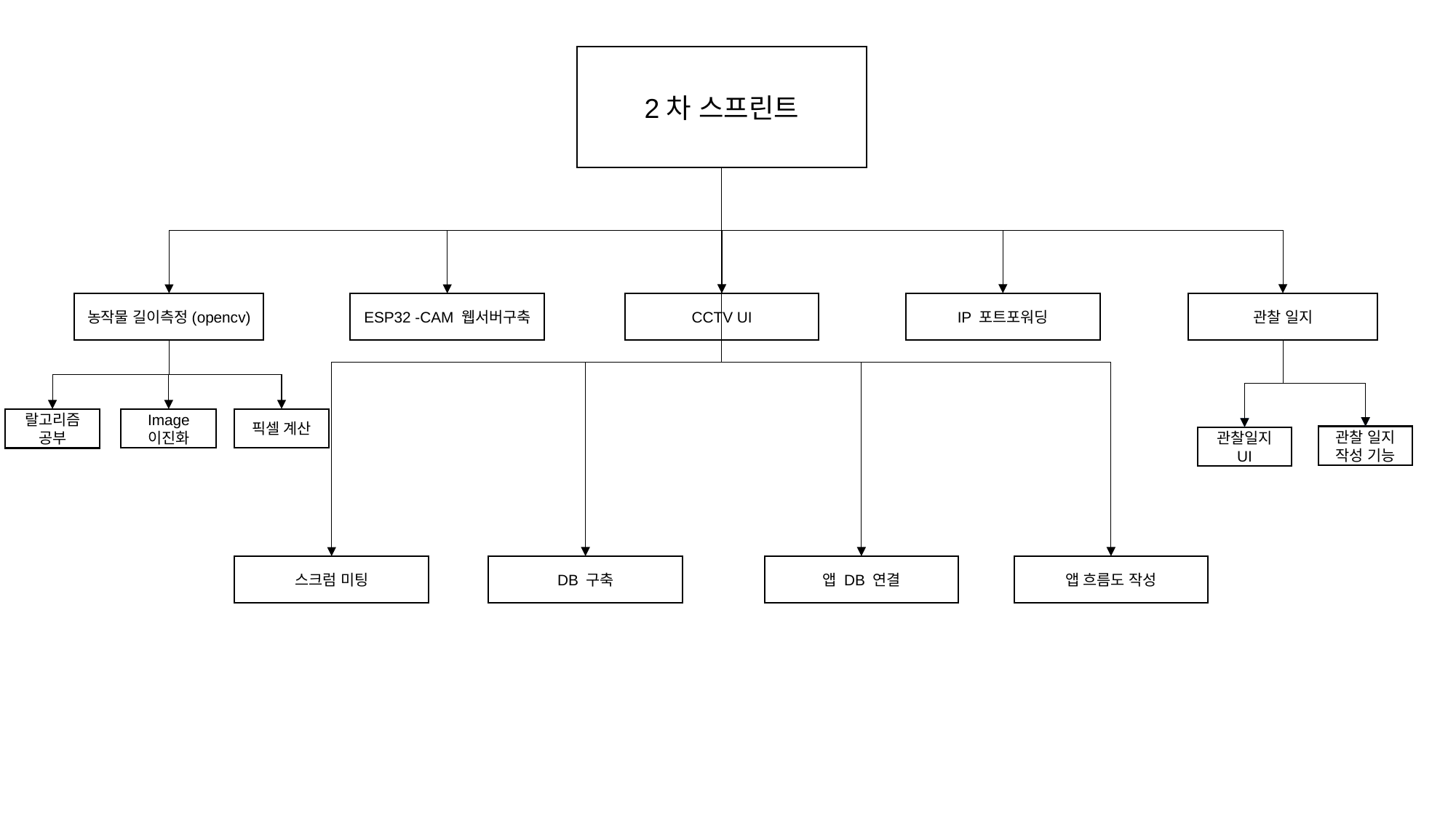

2차 스프린트
IP 포트포워딩
CCTV UI
관찰 일지
농작물 길이측정(opencv)
ESP32 -CAM 웹서버구축
Image 이진화
픽셀 계산
랄고리즘 공부
관찰 일지 작성 기능
관찰일지 UI
앱 흐름도 작성
DB 구축
앱 DB 연결
스크럼 미팅